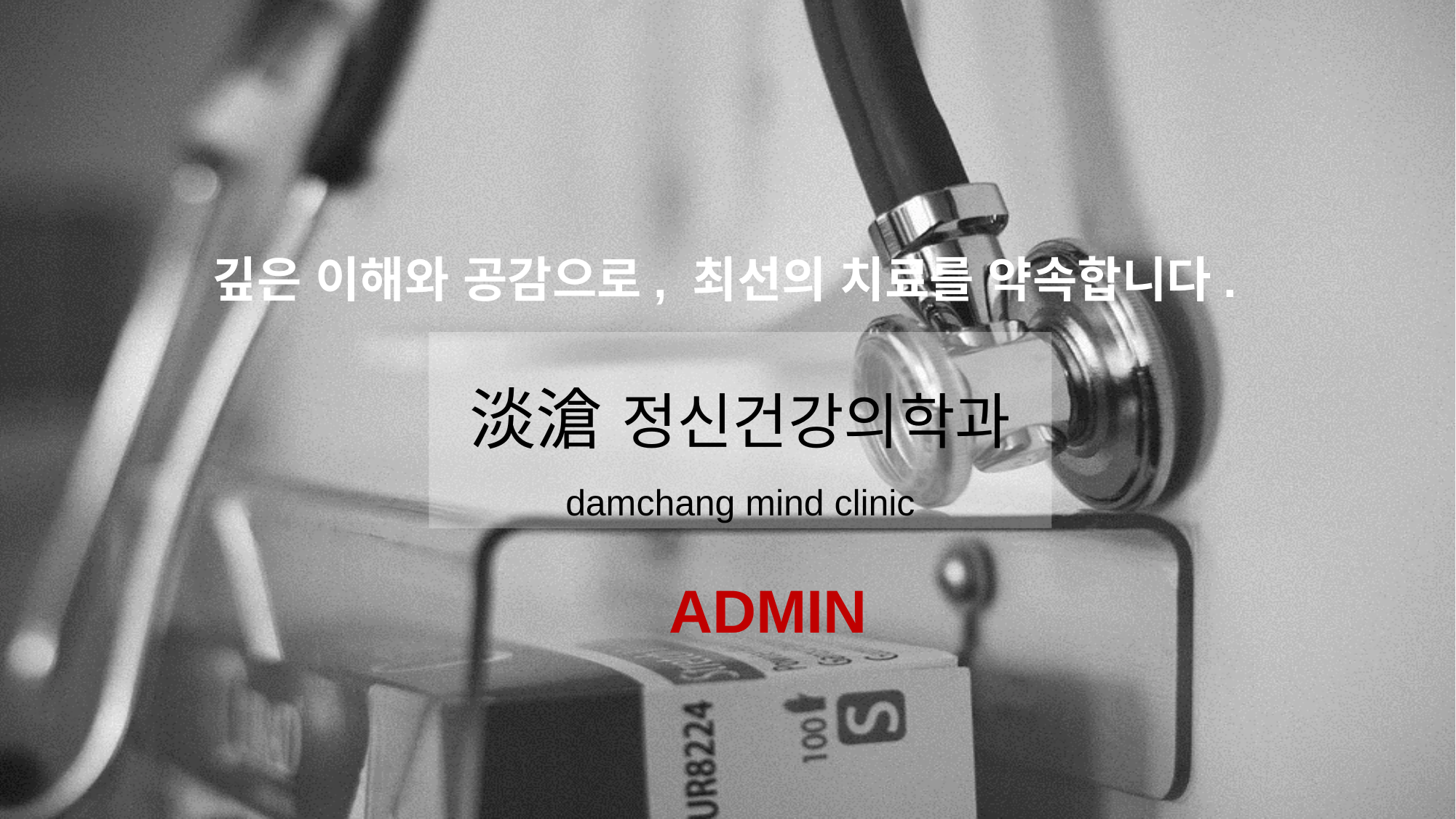

깊은 이해와 공감으로, 최선의 치료를 약속합니다.
淡滄 정신건강의학과
damchang mind clinic
ADMIN